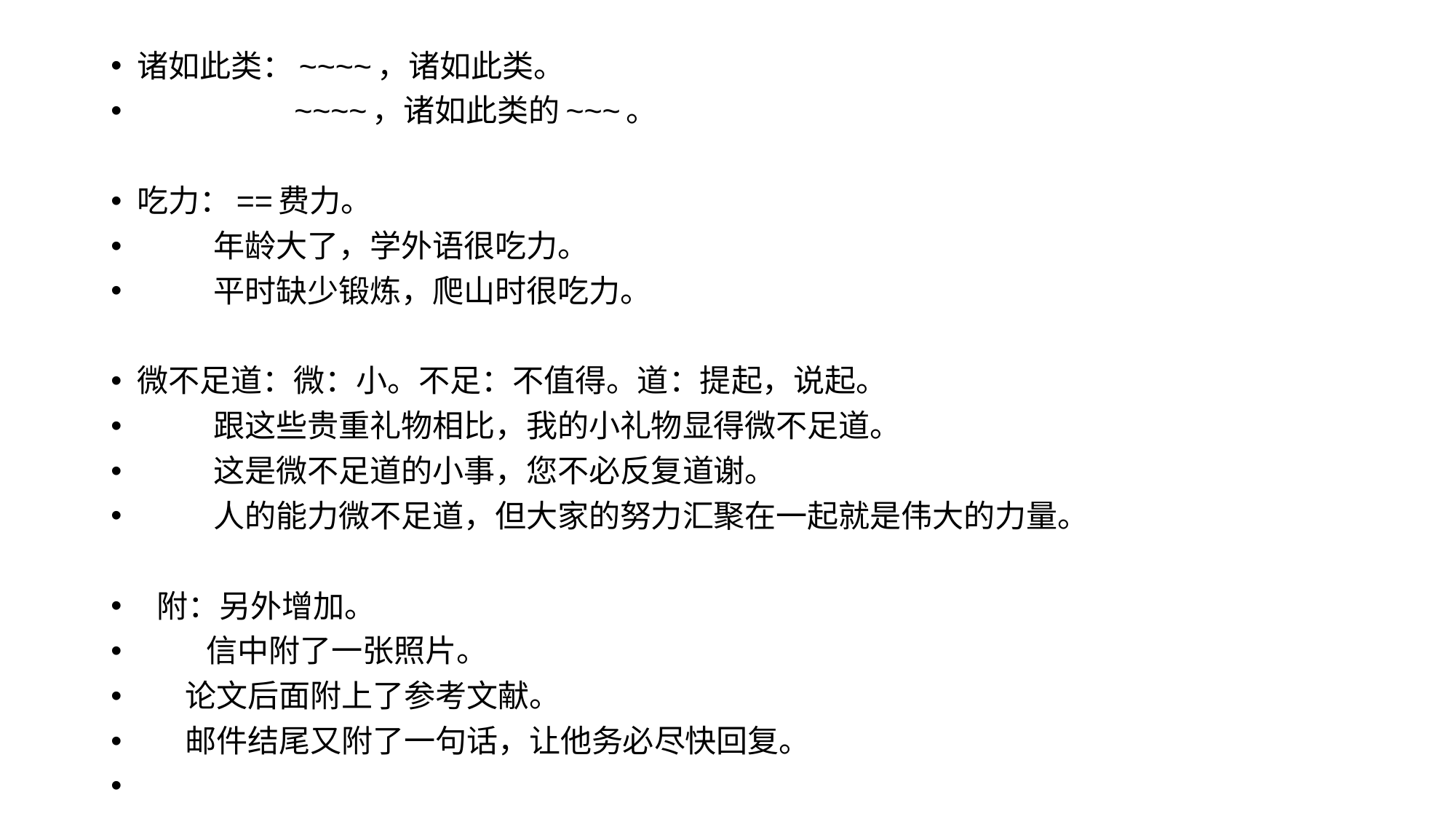

#
诸如此类：~~~~，诸如此类。
                  ~~~~，诸如此类的~~~。

吃力：==费力。
          年龄大了，学外语很吃力。
          平时缺少锻炼，爬山时很吃力。

微不足道：微：小。不足：不值得。道：提起，说起。
          跟这些贵重礼物相比，我的小礼物显得微不足道。
          这是微不足道的小事，您不必反复道谢。
          人的能力微不足道，但大家的努力汇聚在一起就是伟大的力量。

  附：另外增加。
         信中附了一张照片。
      论文后面附上了参考文献。
      邮件结尾又附了一句话，让他务必尽快回复。